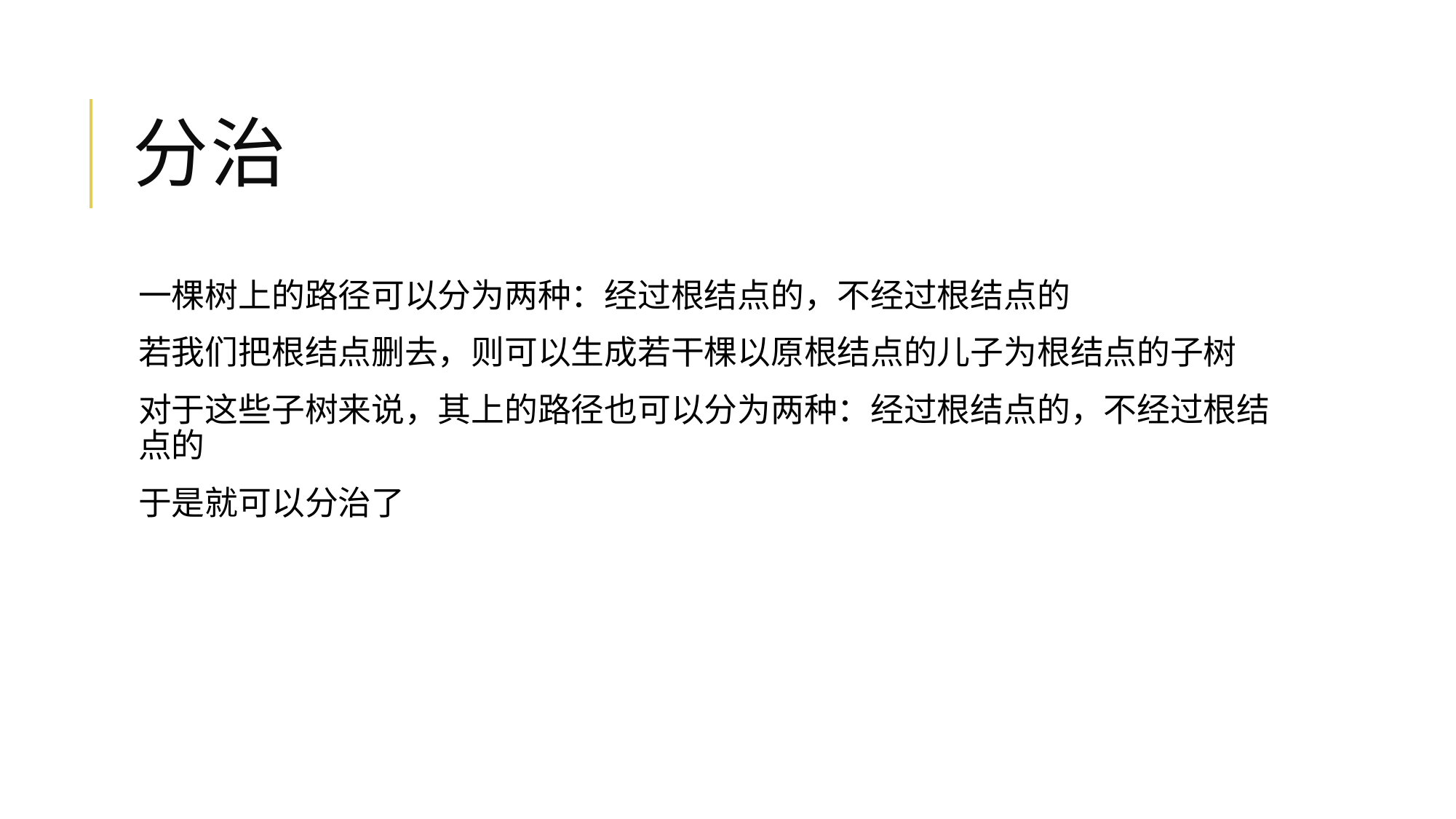

# 分治
一棵树上的路径可以分为两种：经过根结点的，不经过根结点的
若我们把根结点删去，则可以生成若干棵以原根结点的儿子为根结点的子树
对于这些子树来说，其上的路径也可以分为两种：经过根结点的，不经过根结点的
于是就可以分治了